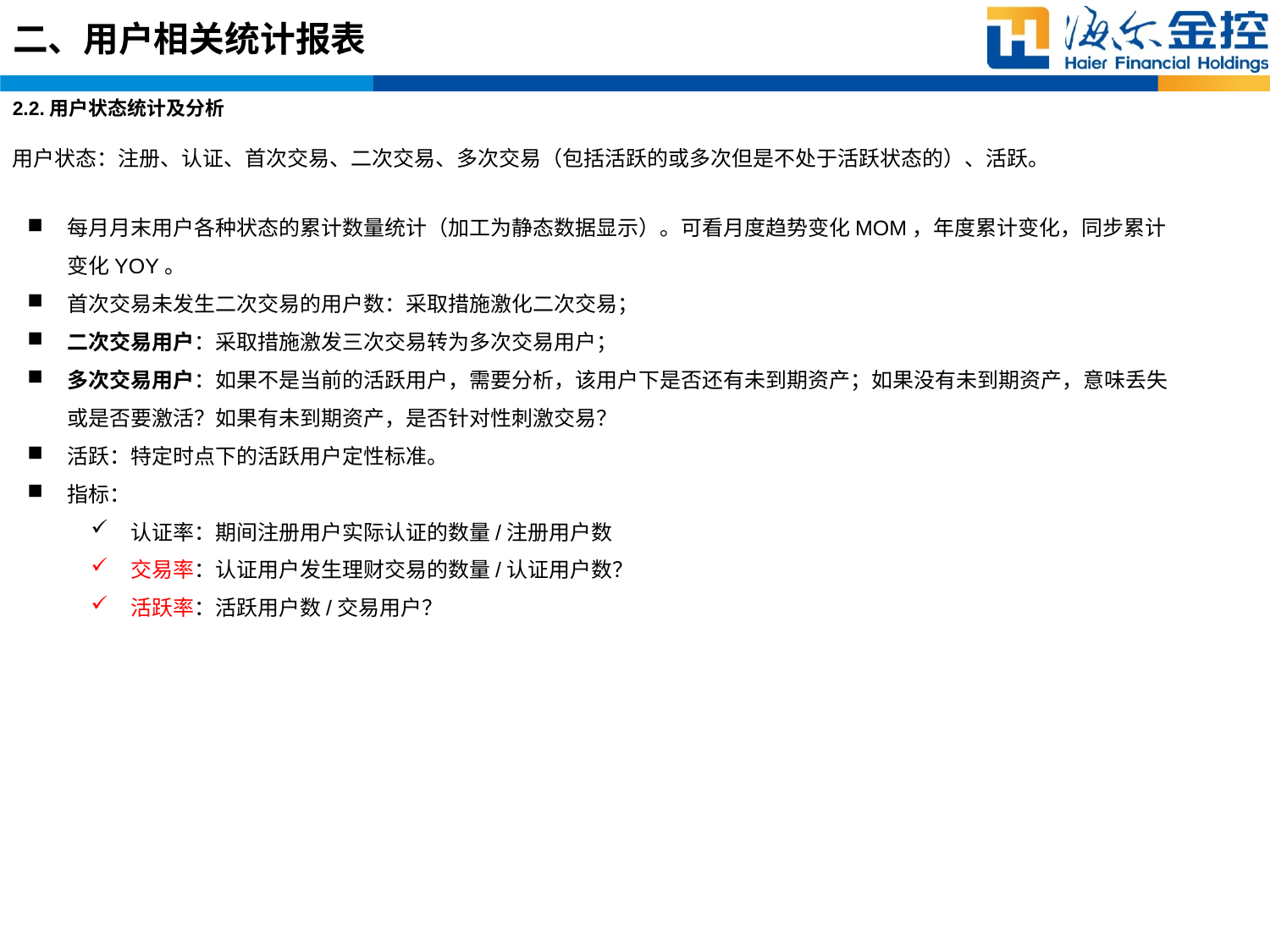

# 二、用户相关统计报表
2.2.用户状态统计及分析
用户状态：注册、认证、首次交易、二次交易、多次交易（包括活跃的或多次但是不处于活跃状态的）、活跃。
每月月末用户各种状态的累计数量统计（加工为静态数据显示）。可看月度趋势变化MOM，年度累计变化，同步累计变化YOY。
首次交易未发生二次交易的用户数：采取措施激化二次交易；
二次交易用户：采取措施激发三次交易转为多次交易用户；
多次交易用户：如果不是当前的活跃用户，需要分析，该用户下是否还有未到期资产；如果没有未到期资产，意味丢失或是否要激活？如果有未到期资产，是否针对性刺激交易？
活跃：特定时点下的活跃用户定性标准。
指标：
认证率：期间注册用户实际认证的数量/注册用户数
交易率：认证用户发生理财交易的数量/认证用户数？
活跃率：活跃用户数/交易用户？